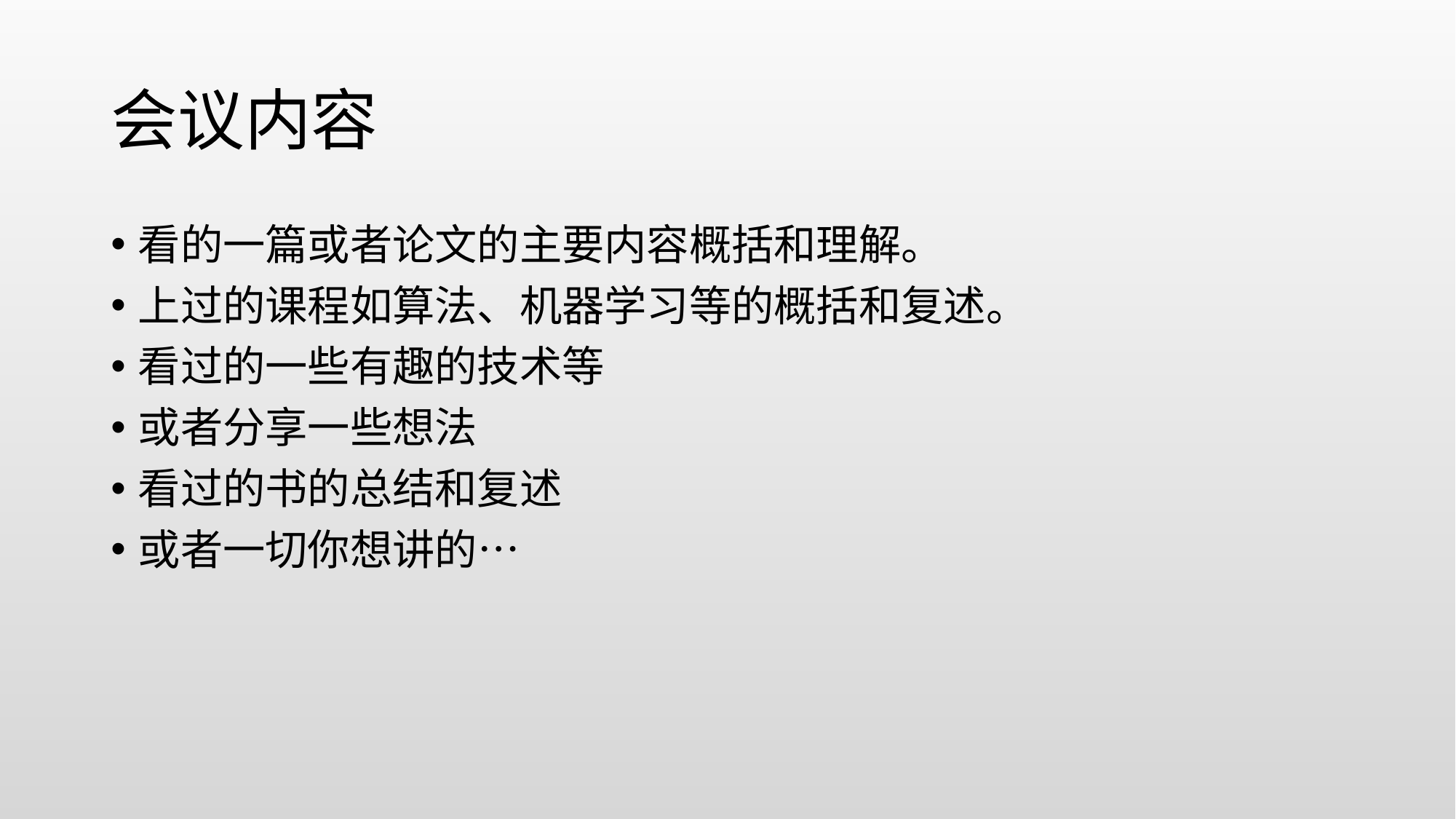

# 会议内容
看的一篇或者论文的主要内容概括和理解。
上过的课程如算法、机器学习等的概括和复述。
看过的一些有趣的技术等
或者分享一些想法
看过的书的总结和复述
或者一切你想讲的…